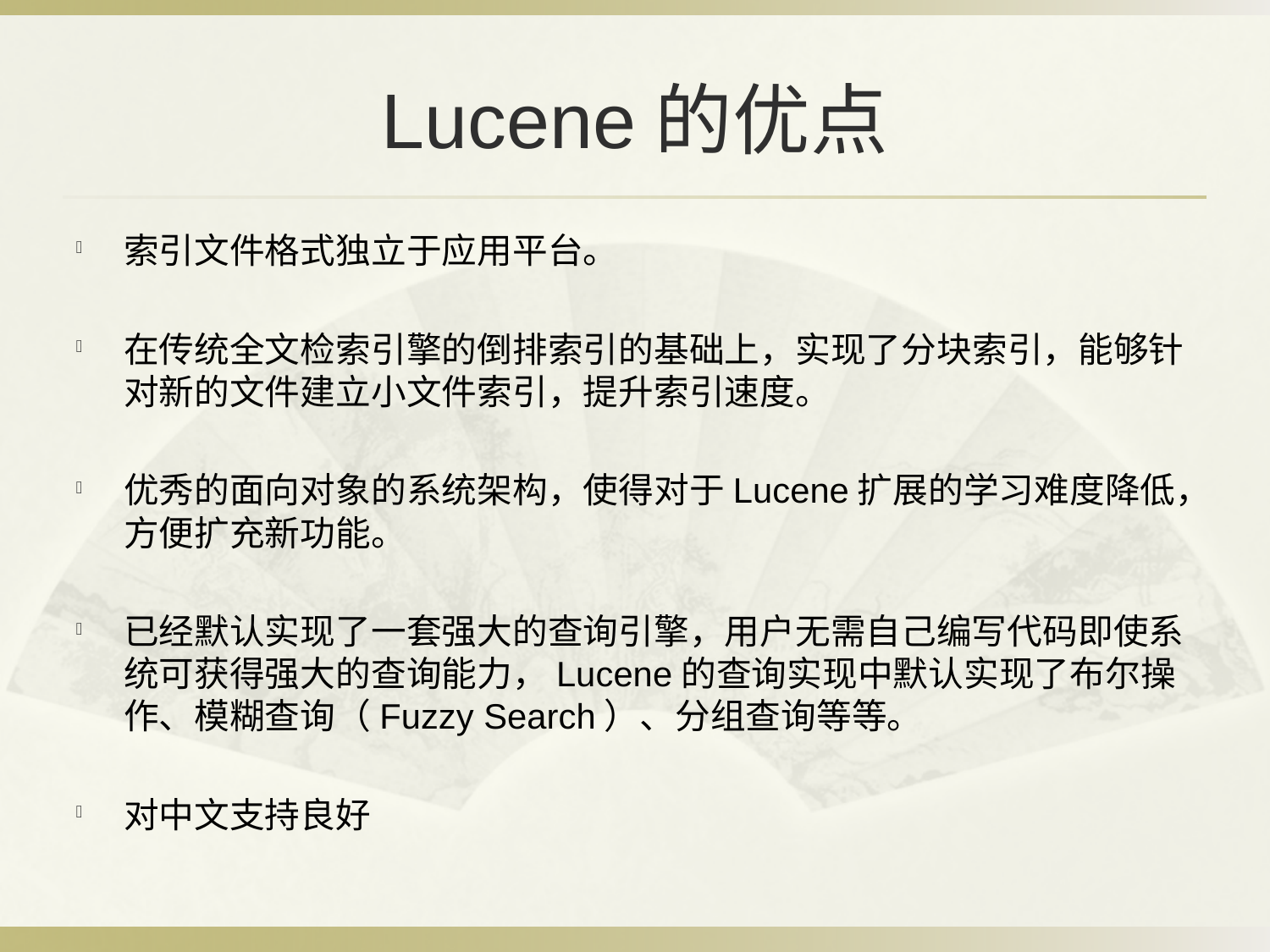

# Lucene的优点
索引文件格式独立于应用平台。

在传统全文检索引擎的倒排索引的基础上，实现了分块索引，能够针对新的文件建立小文件索引，提升索引速度。

优秀的面向对象的系统架构，使得对于Lucene扩展的学习难度降低，方便扩充新功能。

已经默认实现了一套强大的查询引擎，用户无需自己编写代码即使系统可获得强大的查询能力，Lucene的查询实现中默认实现了布尔操作、模糊查询（Fuzzy Search）、分组查询等等。

对中文支持良好